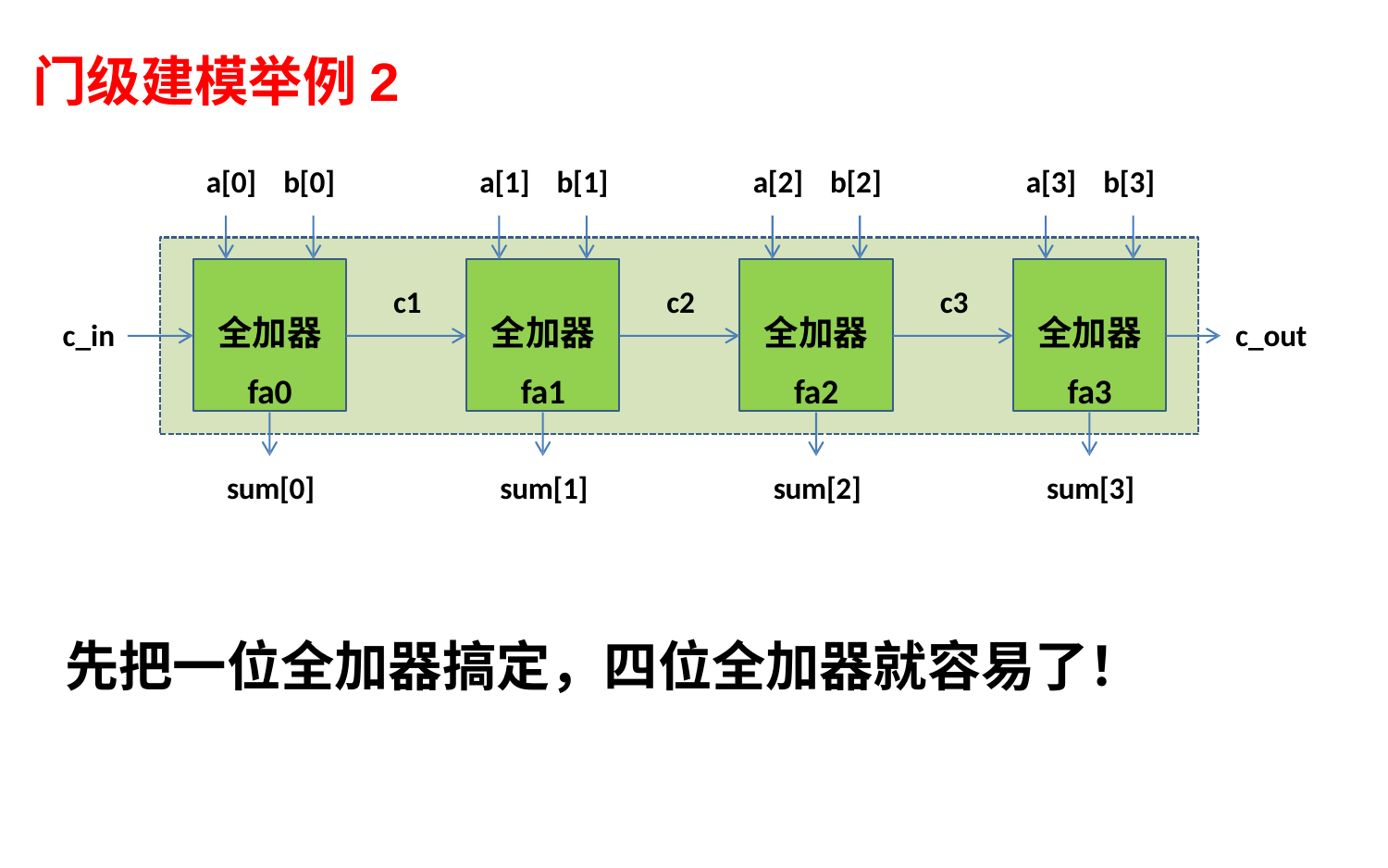

门级建模举例2
a[0]
b[0]
a[1]
b[1]
a[2]
b[2]
a[3]
b[3]

全加器
fa0

全加器
fa1

全加器
fa2

全加器
fa3
c1
c2
c3
c_in
c_out

sum[0]
sum[1]
sum[2]
sum[3]
先把一位全加器搞定，四位全加器就容易了！